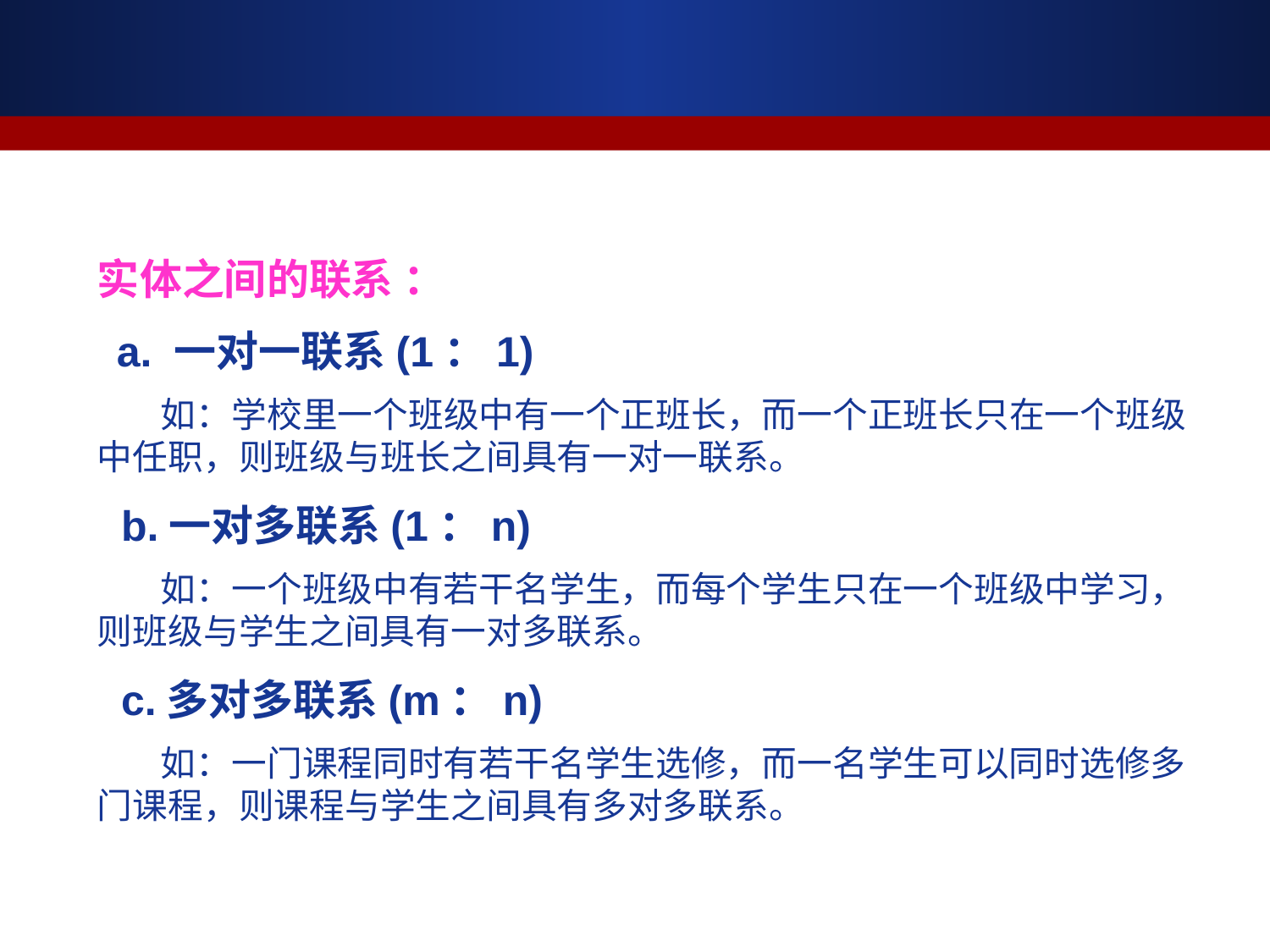

实体之间的联系 ：
  a. 一对一联系(1：1)
　　如：学校里一个班级中有一个正班长，而一个正班长只在一个班级中任职，则班级与班长之间具有一对一联系。
  b.一对多联系(1：n)
　　如：一个班级中有若干名学生，而每个学生只在一个班级中学习，则班级与学生之间具有一对多联系。
  c.多对多联系(m：n)
　　如：一门课程同时有若干名学生选修，而一名学生可以同时选修多门课程，则课程与学生之间具有多对多联系。